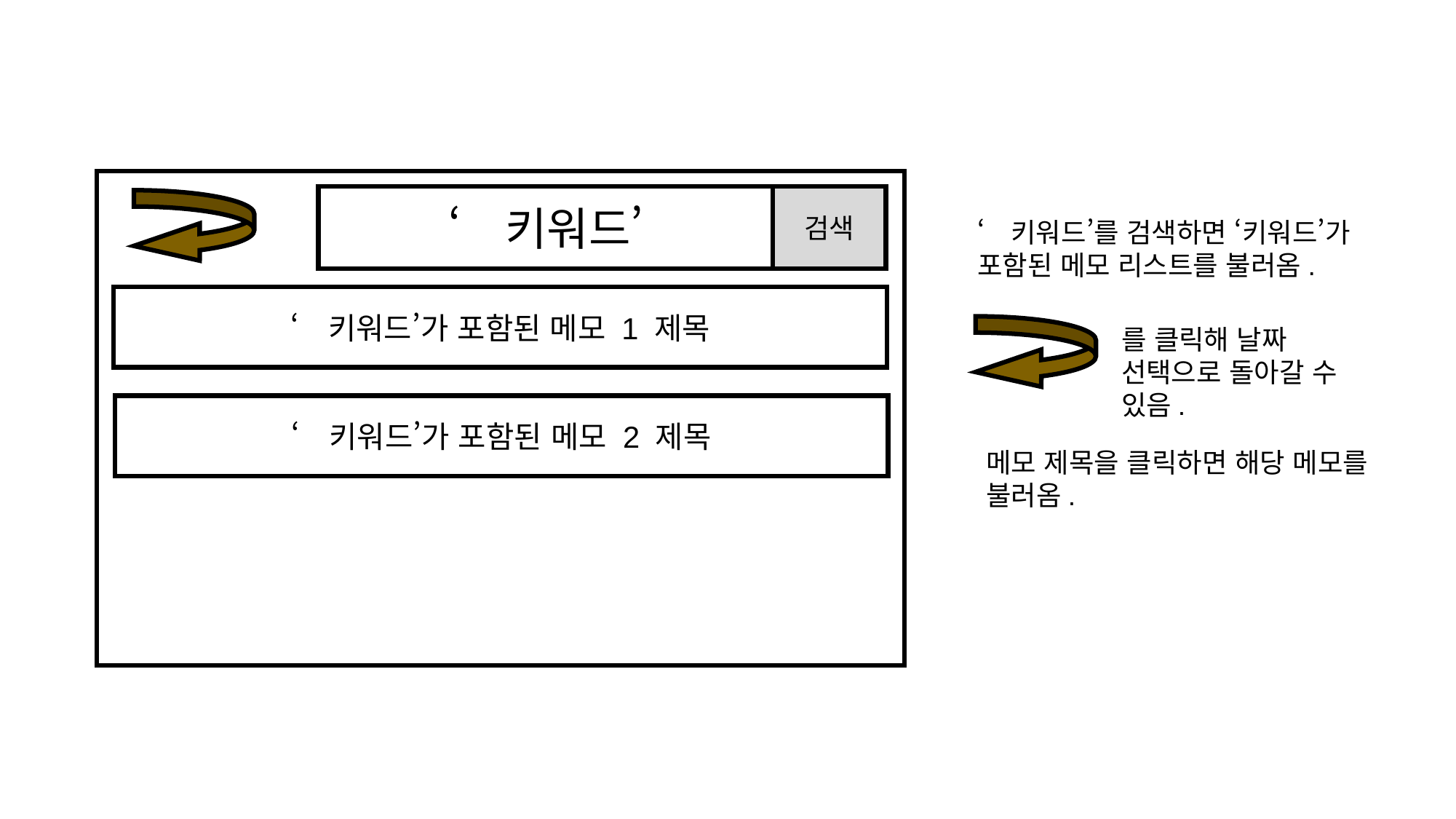

‘키워드’
‘키워드’가 포함된 메모 1 제목
‘키워드’가 포함된 메모 2 제목
검색

‘키워드’를 검색하면 ‘키워드’가 포함된 메모 리스트를 불러옴.

를 클릭해 날짜 선택으로 돌아갈 수 있음.
메모 제목을 클릭하면 해당 메모를 불러옴.